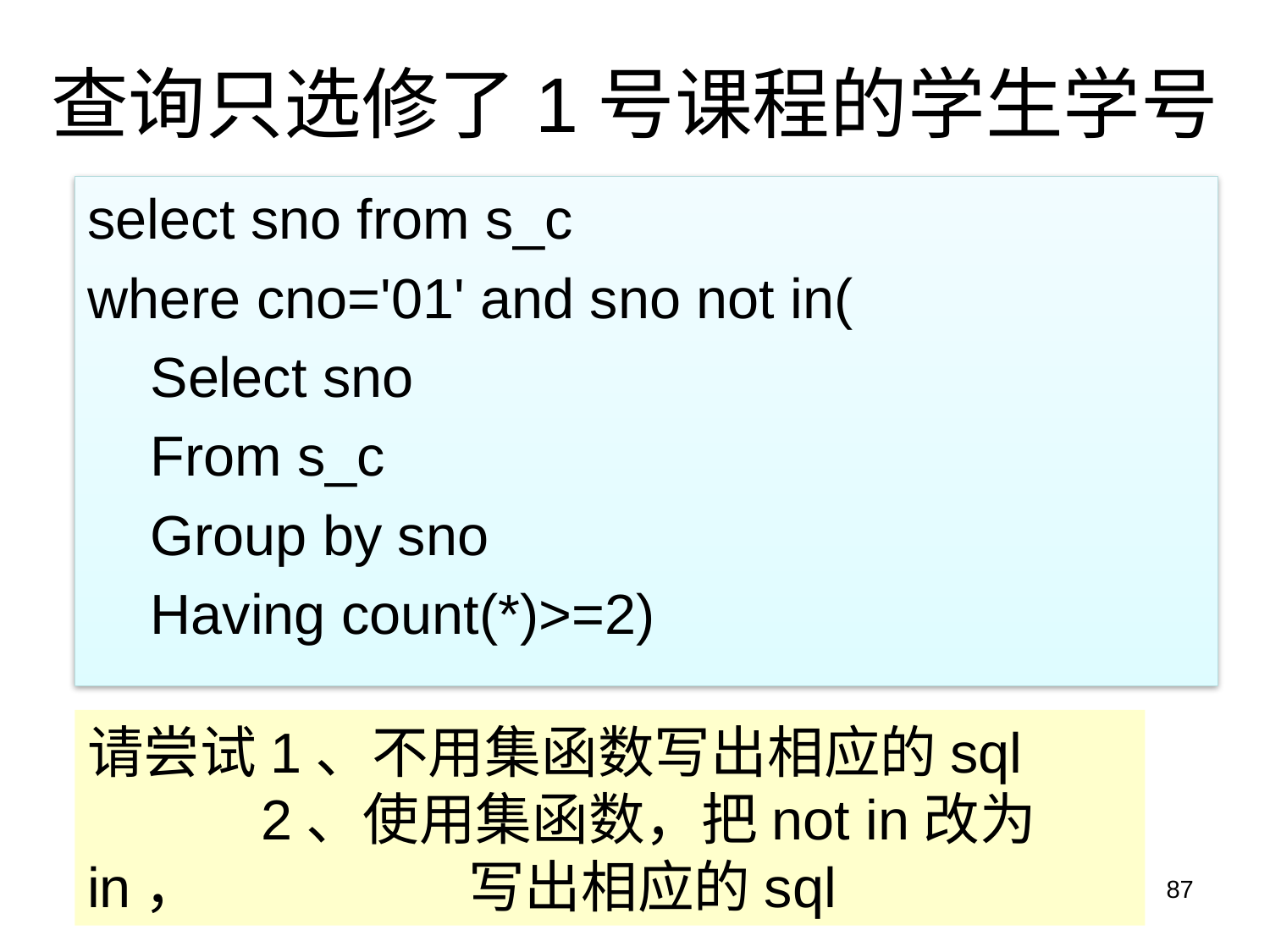

# 查询只选修了1号课程的学生学号
select sno from s_c
where cno='01' and sno not in(
    Select sno
    From s_c
    Group by sno
    Having count(*)>=2)
请尝试1、不用集函数写出相应的sql
	   2、使用集函数，把not in改为in，     		写出相应的sql
87